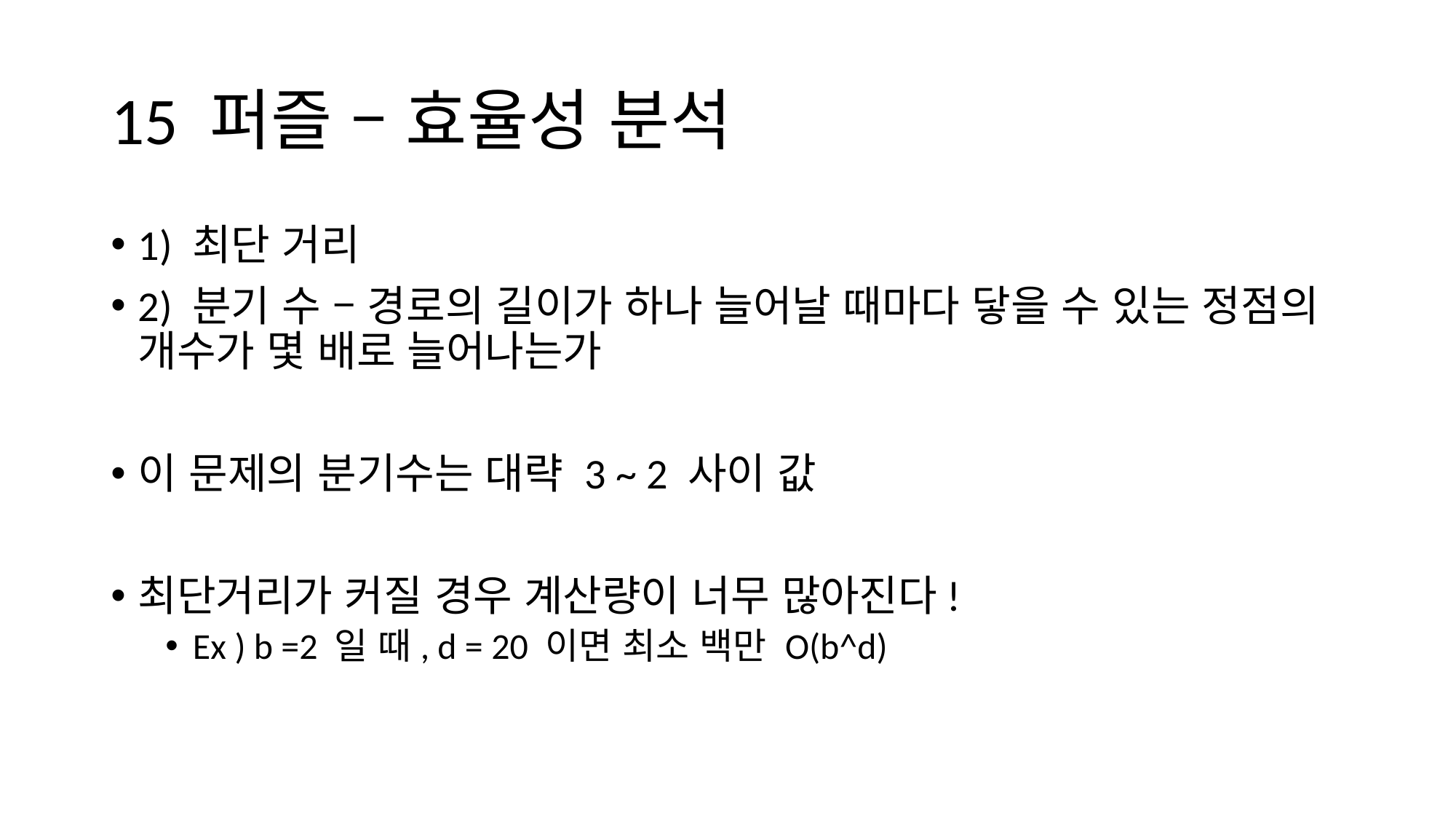

# 15 퍼즐 – 효율성 분석
1) 최단 거리
2) 분기 수 – 경로의 길이가 하나 늘어날 때마다 닿을 수 있는 정점의 개수가 몇 배로 늘어나는가

이 문제의 분기수는 대략 3 ~ 2 사이 값

최단거리가 커질 경우 계산량이 너무 많아진다!
Ex ) b =2 일 때, d = 20 이면 최소 백만 O(b^d)